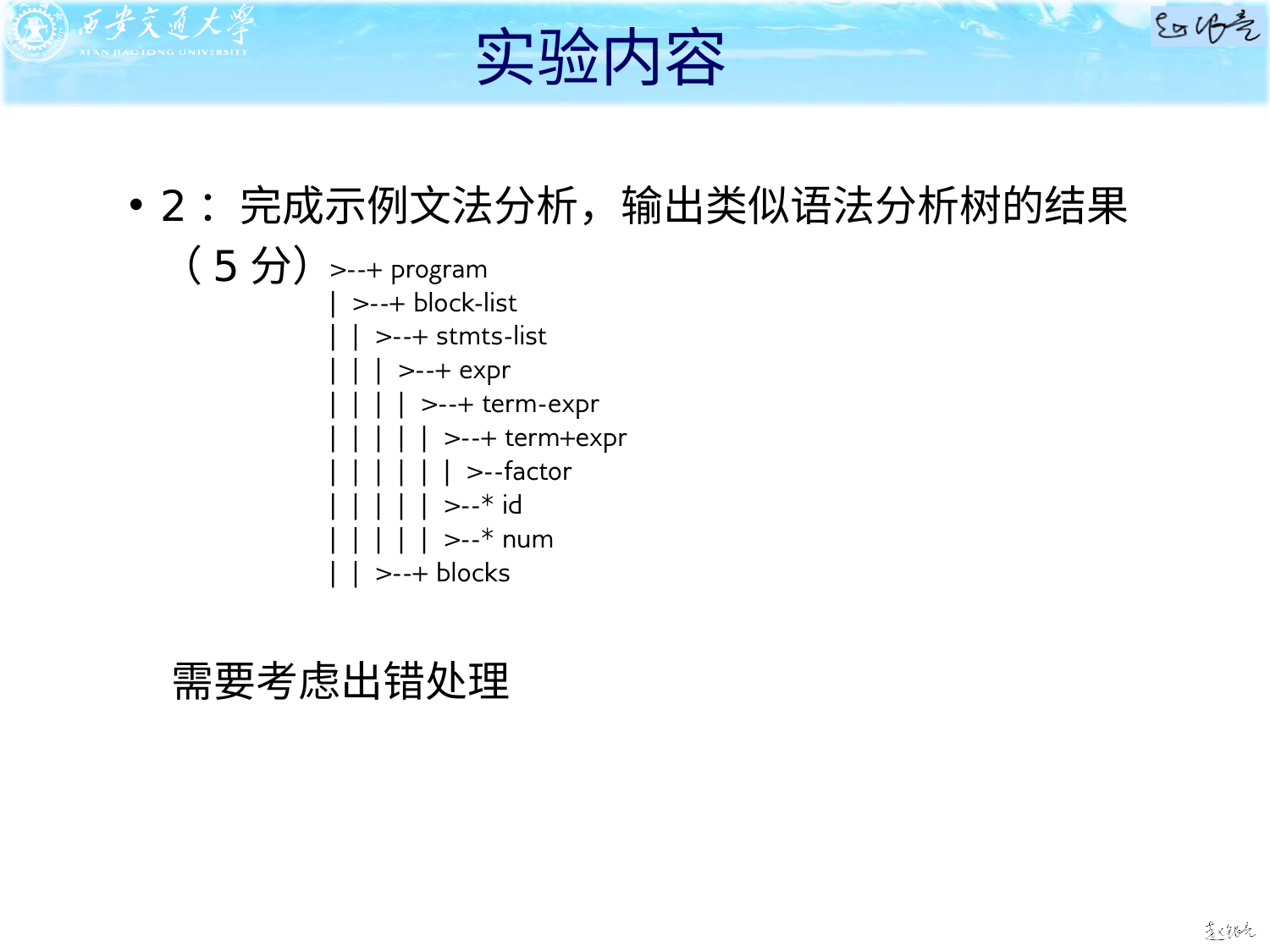

# 实验内容
2：完成示例文法分析，输出类似语法分析树的结果（5分）
>--+ program
|  >--+ block-list
|  |  >--+ stmts-list
|  |  |  >--+ expr
|  |  |  |  >--+ term-expr
|  |  |  |  |  >--+ term+expr
|  |  |  |  |  |  >--factor
|  |  |  |  |  >--* id
|  |  |  |  |  >--* num
|  |  >--+ blocks

需要考虑出错处理